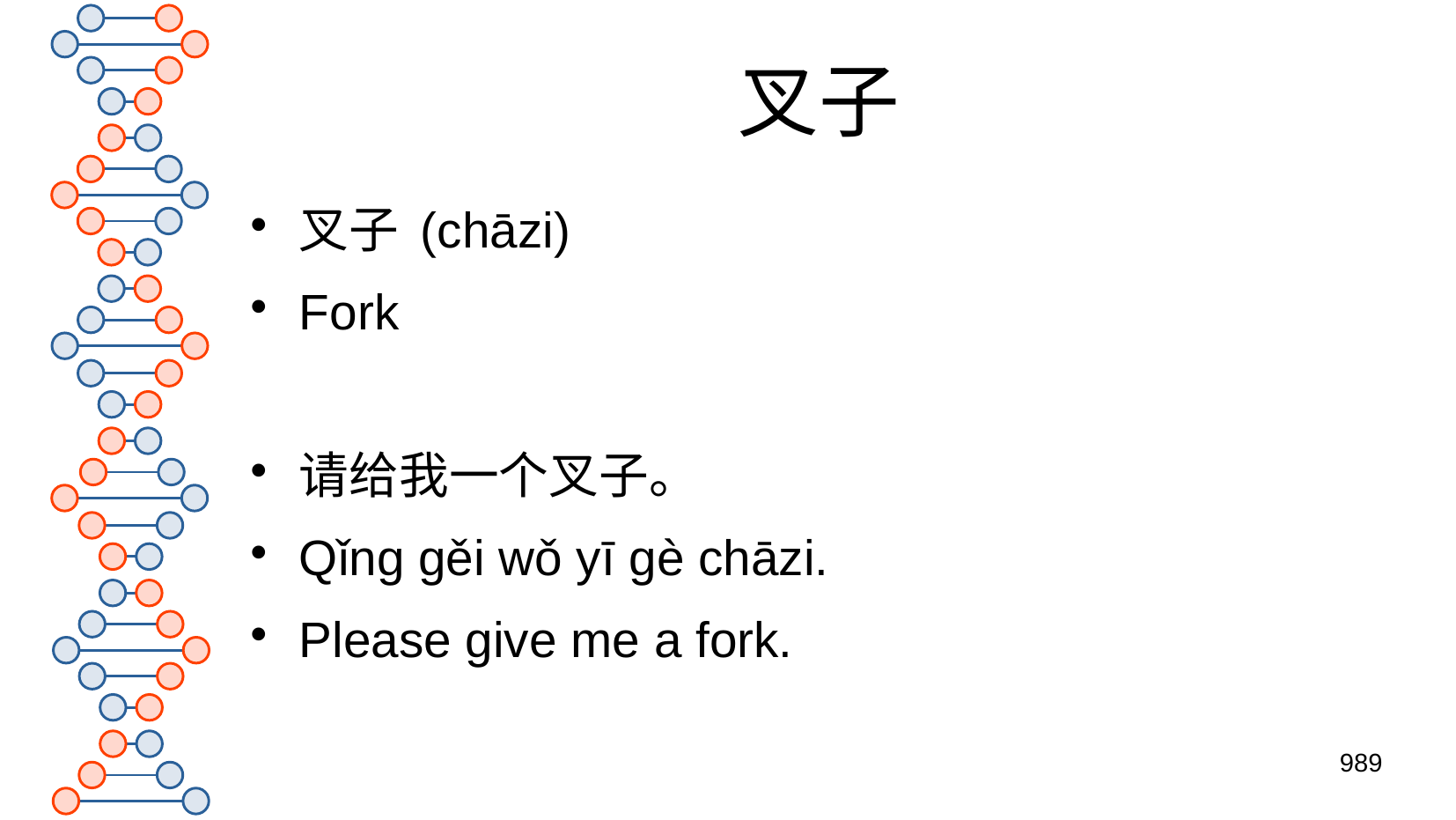

# 叉子
叉子 (chāzi)
Fork

请给我一个叉子。
Qǐng gěi wǒ yī gè chāzi.
Please give me a fork.

989